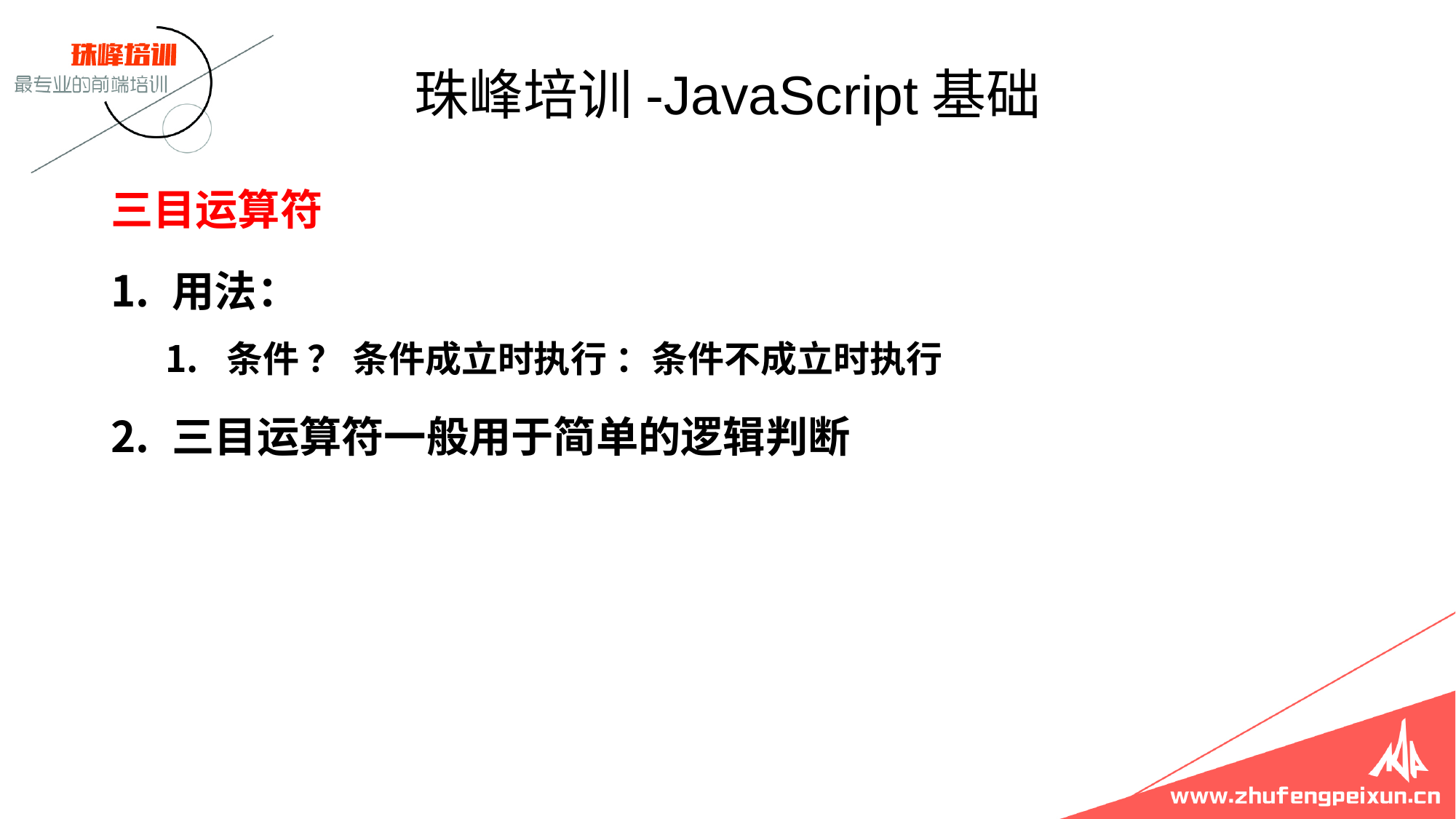

# 珠峰培训-JavaScript基础
三目运算符
用法：
条件 ？ 条件成立时执行 ：条件不成立时执行
三目运算符一般用于简单的逻辑判断